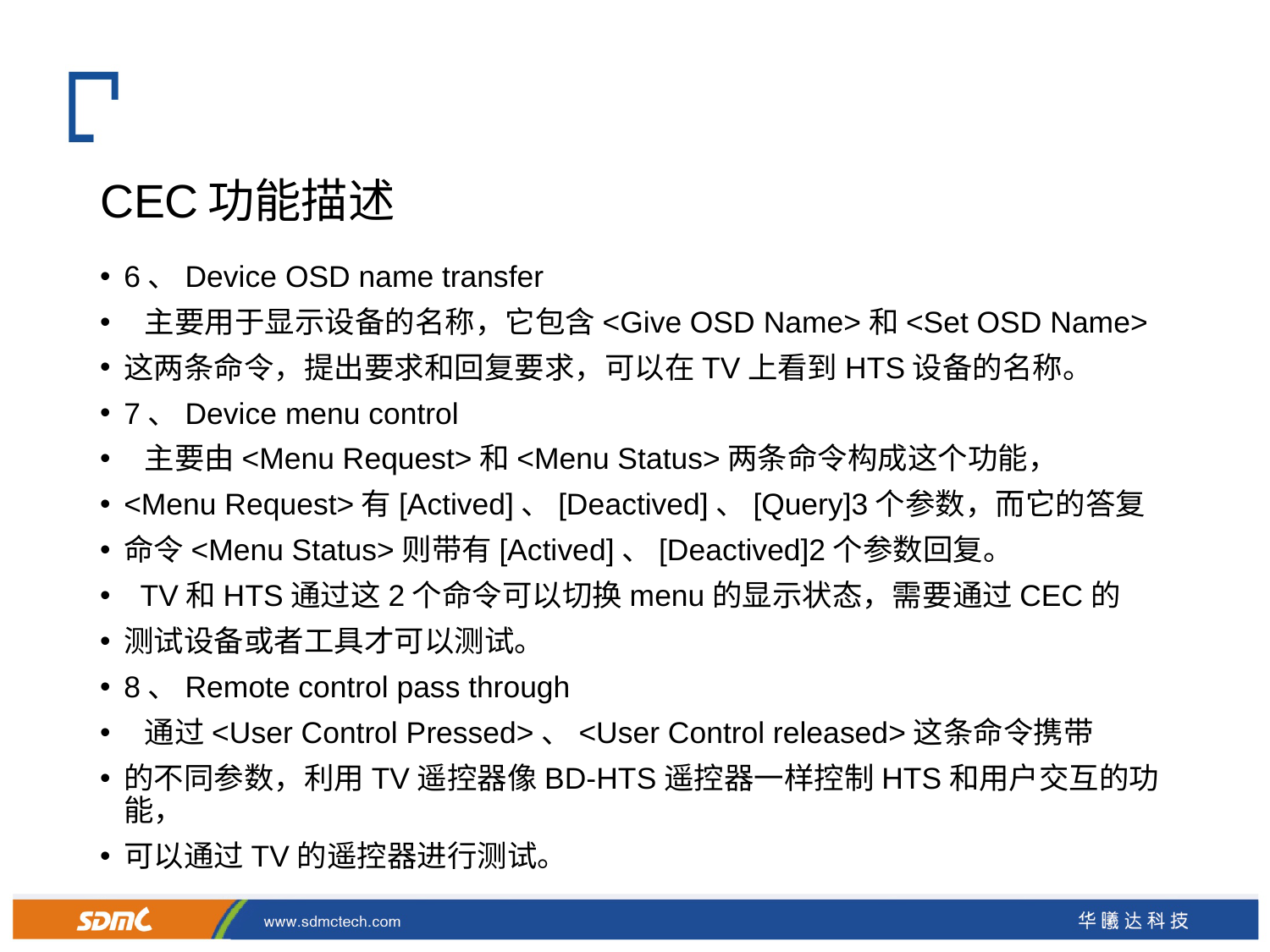

# CEC功能描述
6、Device OSD name transfer
  主要用于显示设备的名称，它包含<Give OSD Name>和<Set OSD Name>
这两条命令，提出要求和回复要求，可以在TV上看到HTS设备的名称。
7、Device menu control
  主要由<Menu Request>和<Menu Status>两条命令构成这个功能，
<Menu Request>有[Actived]、[Deactived]、[Query]3个参数，而它的答复
命令<Menu Status>则带有[Actived]、[Deactived]2个参数回复。
  TV和HTS通过这2个命令可以切换menu的显示状态，需要通过CEC的
测试设备或者工具才可以测试。
8、Remote control pass through
  通过<User Control Pressed>、<User Control released>这条命令携带
的不同参数，利用TV遥控器像BD-HTS遥控器一样控制HTS和用户交互的功能，
可以通过TV的遥控器进行测试。